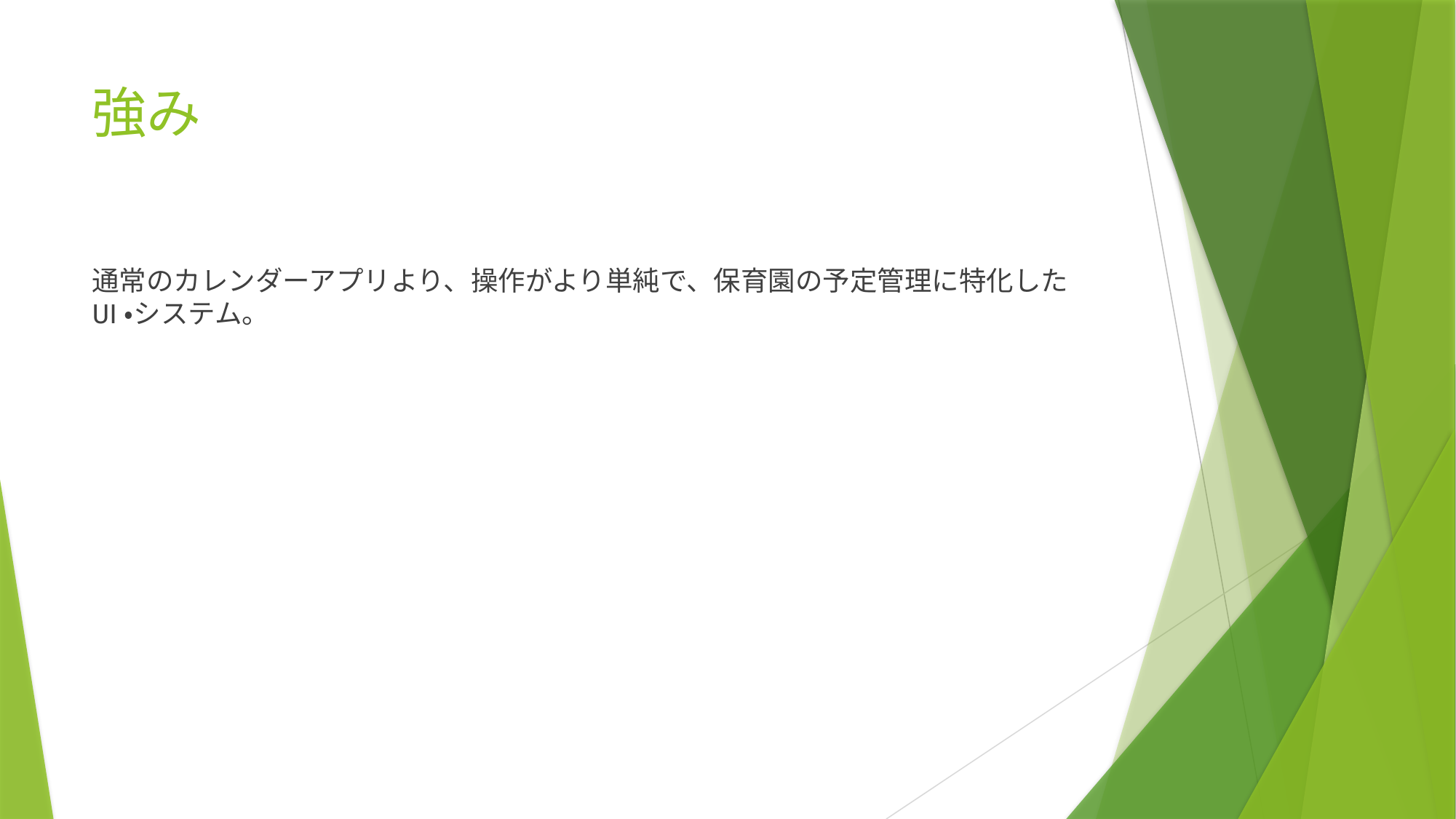

# 強み
通常のカレンダーアプリより、操作がより単純で、保育園の予定管理に特化したUI・システム。